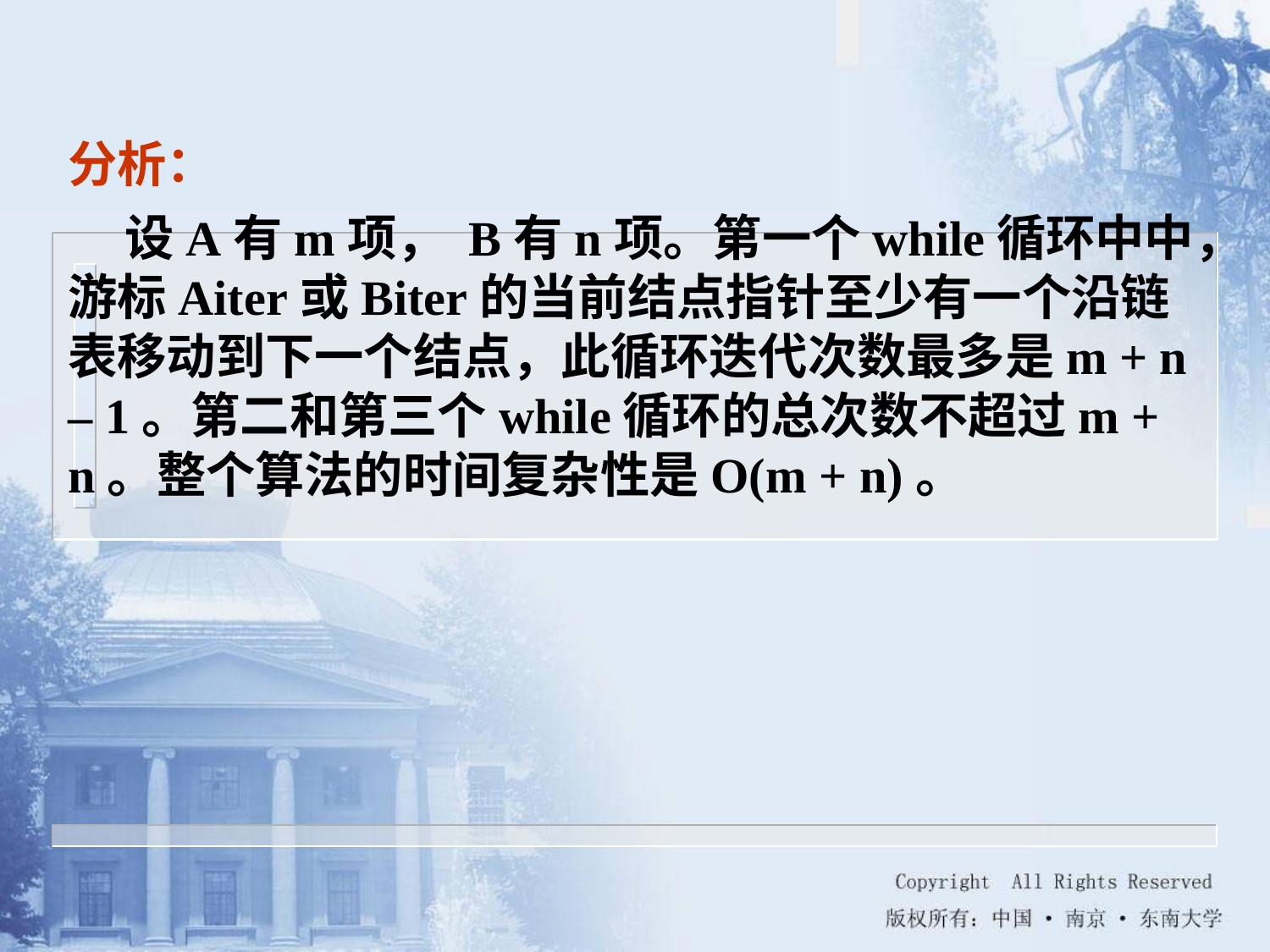

分析：
    设A有m项， B有n项。第一个while循环中中，游标Aiter或Biter的当前结点指针至少有一个沿链表移动到下一个结点，此循环迭代次数最多是m + n – 1。第二和第三个while循环的总次数不超过m + n。整个算法的时间复杂性是O(m + n)。